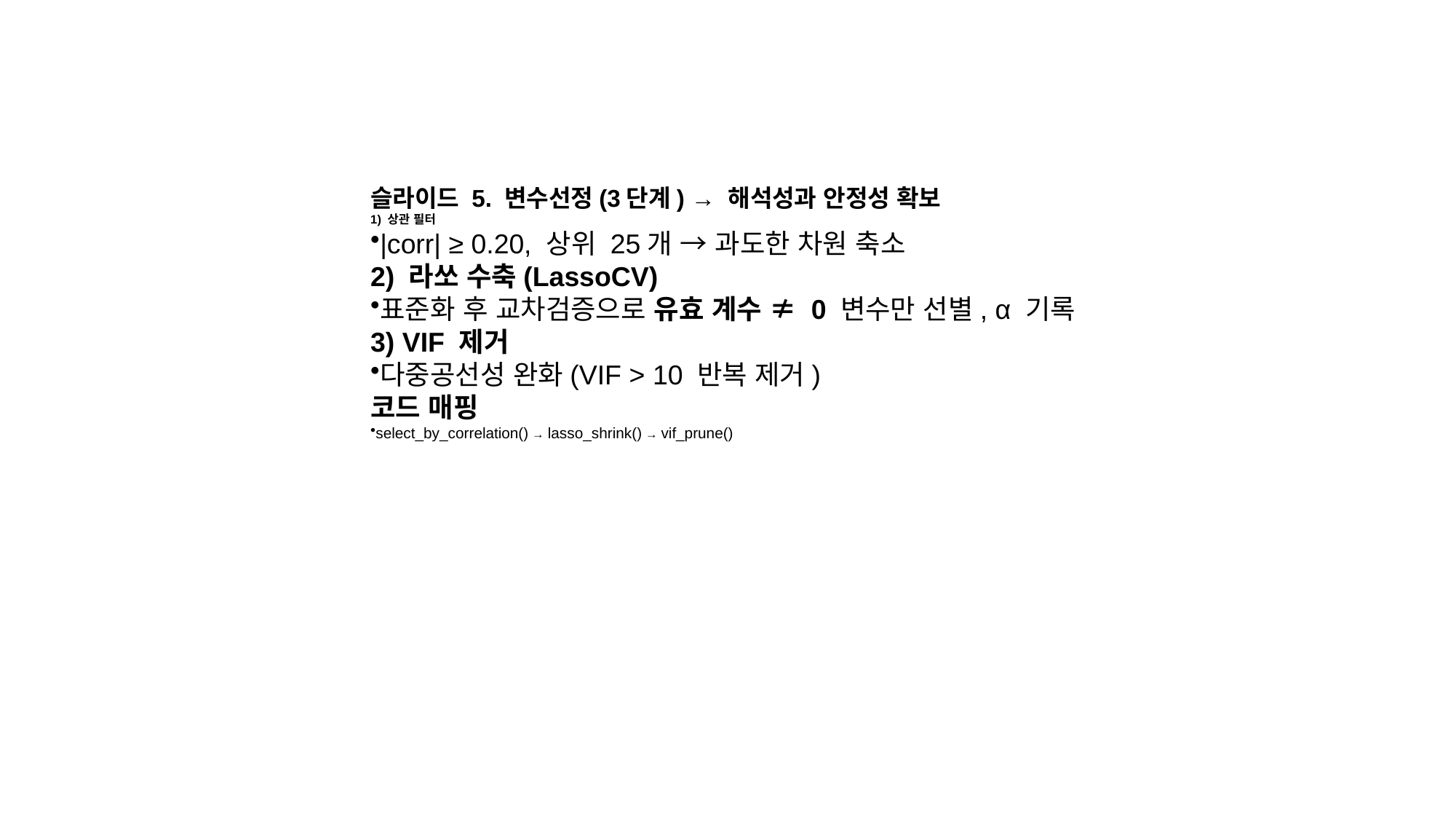

슬라이드 5. 변수선정(3단계) → 해석성과 안정성 확보
1) 상관 필터
|corr| ≥ 0.20, 상위 25개 → 과도한 차원 축소
2) 라쏘 수축(LassoCV)
표준화 후 교차검증으로 유효 계수 ≠ 0 변수만 선별, α 기록
3) VIF 제거
다중공선성 완화(VIF > 10 반복 제거)
코드 매핑
select_by_correlation() → lasso_shrink() → vif_prune()